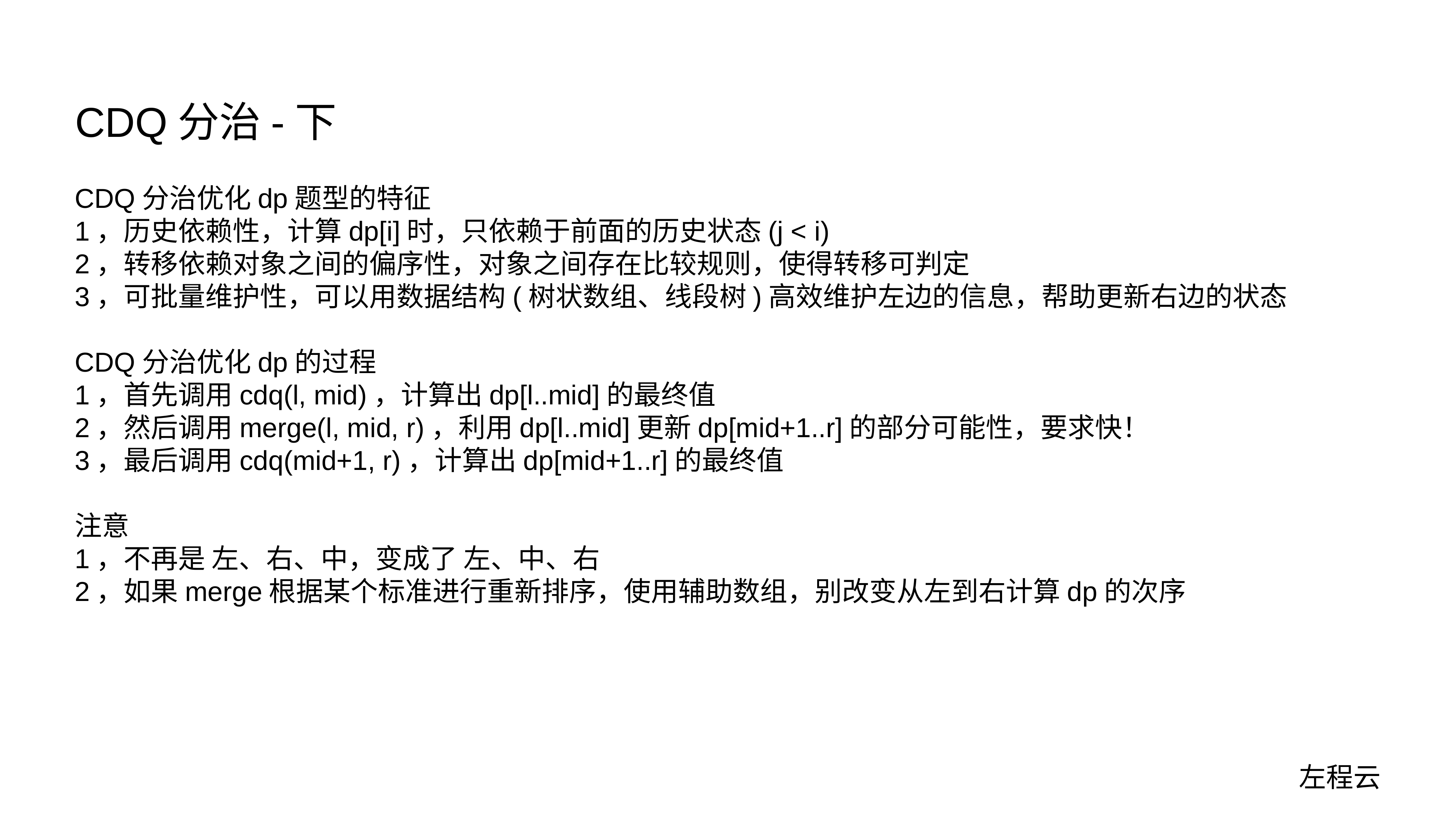

# CDQ分治-下
CDQ分治优化dp题型的特征
1，历史依赖性，计算dp[i]时，只依赖于前面的历史状态(j < i)
2，转移依赖对象之间的偏序性，对象之间存在比较规则，使得转移可判定
3，可批量维护性，可以用数据结构(树状数组、线段树)高效维护左边的信息，帮助更新右边的状态

CDQ分治优化dp的过程
1，首先调用cdq(l, mid)，计算出dp[l..mid]的最终值
2，然后调用merge(l, mid, r)，利用dp[l..mid]更新dp[mid+1..r]的部分可能性，要求快！
3，最后调用cdq(mid+1, r)，计算出dp[mid+1..r]的最终值

注意
1，不再是 左、右、中，变成了 左、中、右
2，如果merge根据某个标准进行重新排序，使用辅助数组，别改变从左到右计算dp的次序
左程云